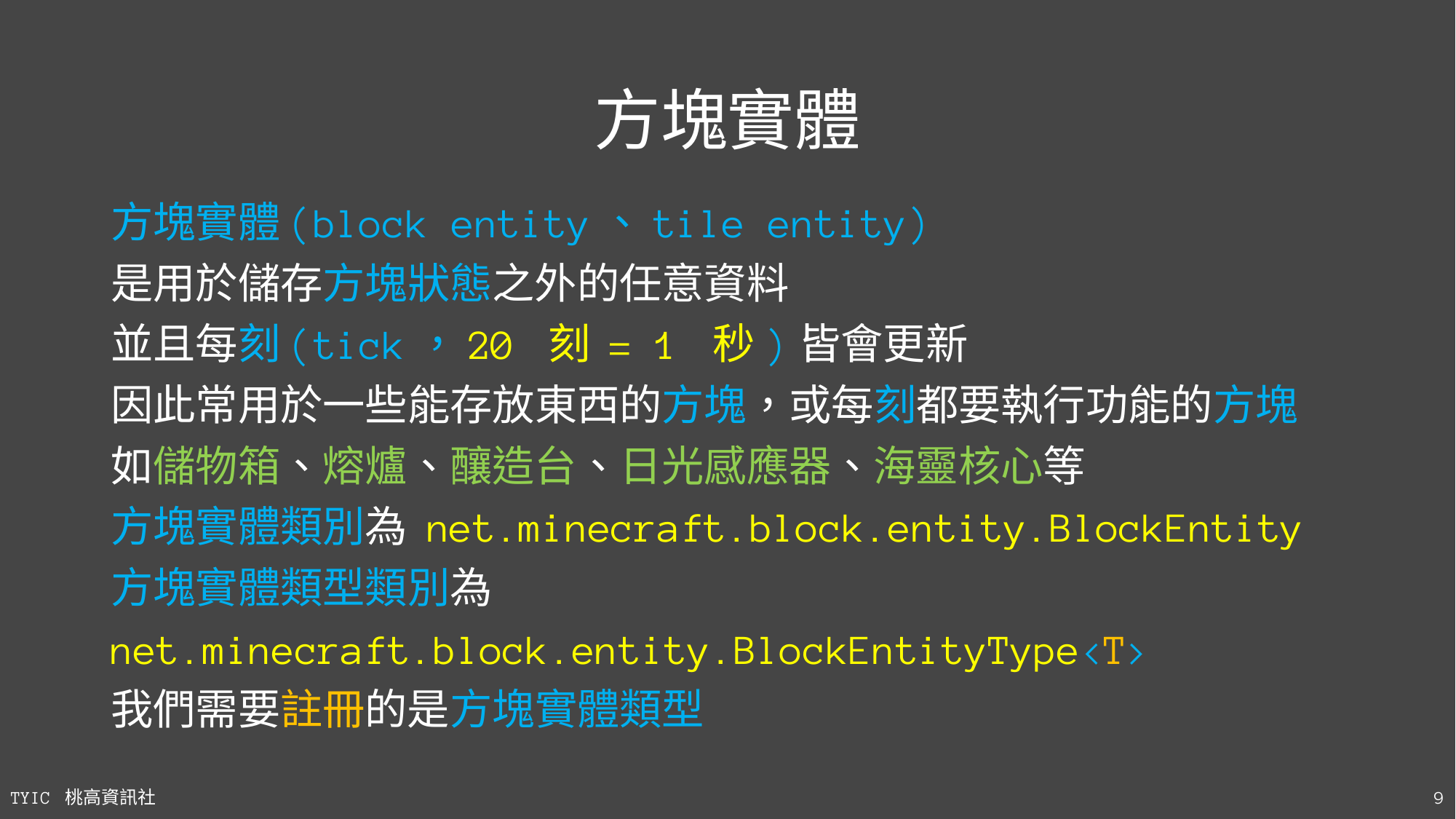

# 方塊實體
方塊實體(block entity、tile entity)
是用於儲存方塊狀態之外的任意資料
並且每刻(tick，20 刻 = 1 秒)皆會更新
因此常用於一些能存放東西的方塊，或每刻都要執行功能的方塊
如儲物箱、熔爐、釀造台、日光感應器、海靈核心等
方塊實體類別為 net.minecraft.block.entity.BlockEntity
方塊實體類型類別為
net.minecraft.block.entity.BlockEntityType<T>
我們需要註冊的是方塊實體類型